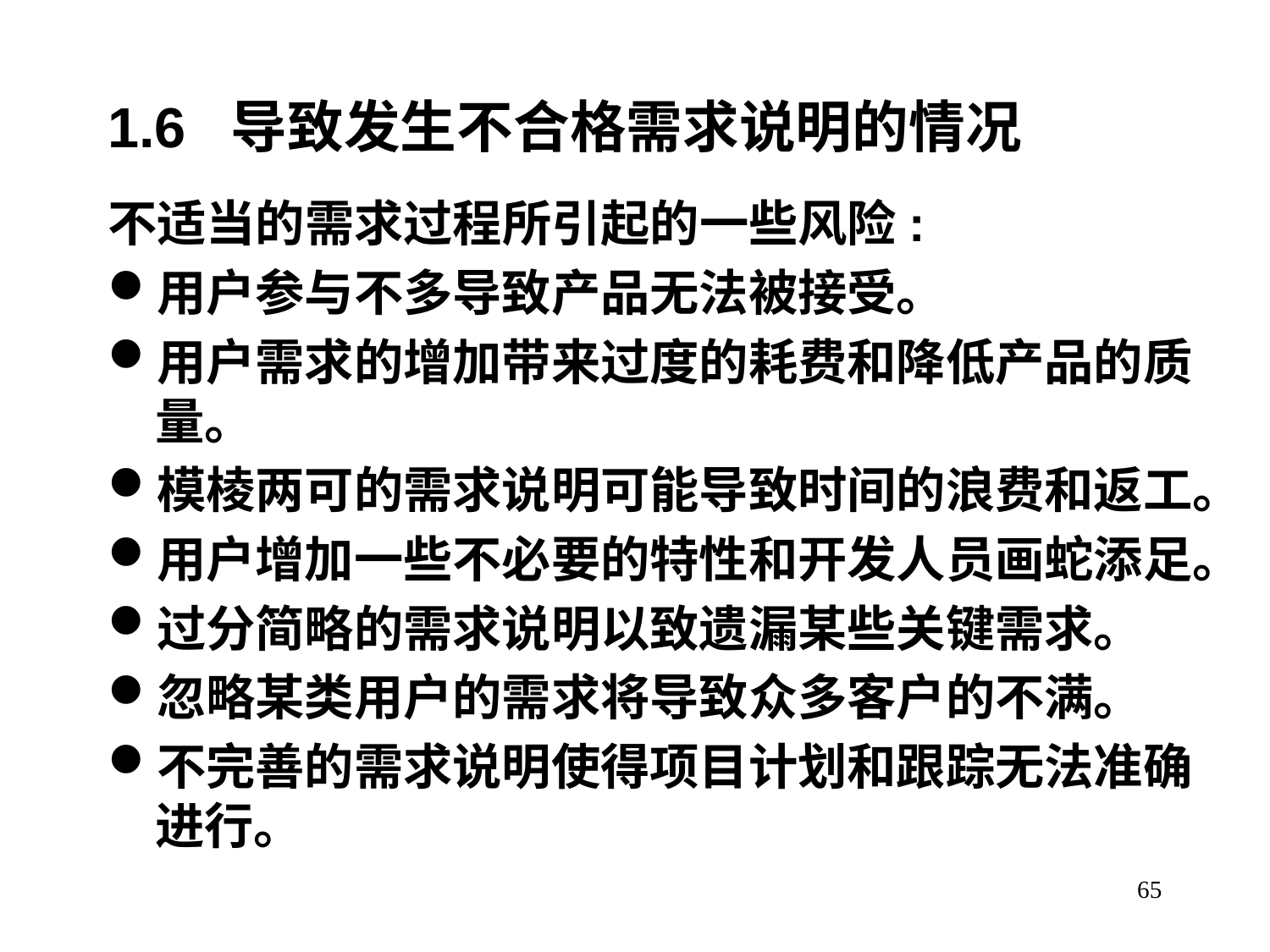

# 1.6  导致发生不合格需求说明的情况
不适当的需求过程所引起的一些风险:
用户参与不多导致产品无法被接受。
用户需求的增加带来过度的耗费和降低产品的质量。
模棱两可的需求说明可能导致时间的浪费和返工。
用户增加一些不必要的特性和开发人员画蛇添足。
过分简略的需求说明以致遗漏某些关键需求。
忽略某类用户的需求将导致众多客户的不满。
不完善的需求说明使得项目计划和跟踪无法准确进行。

65